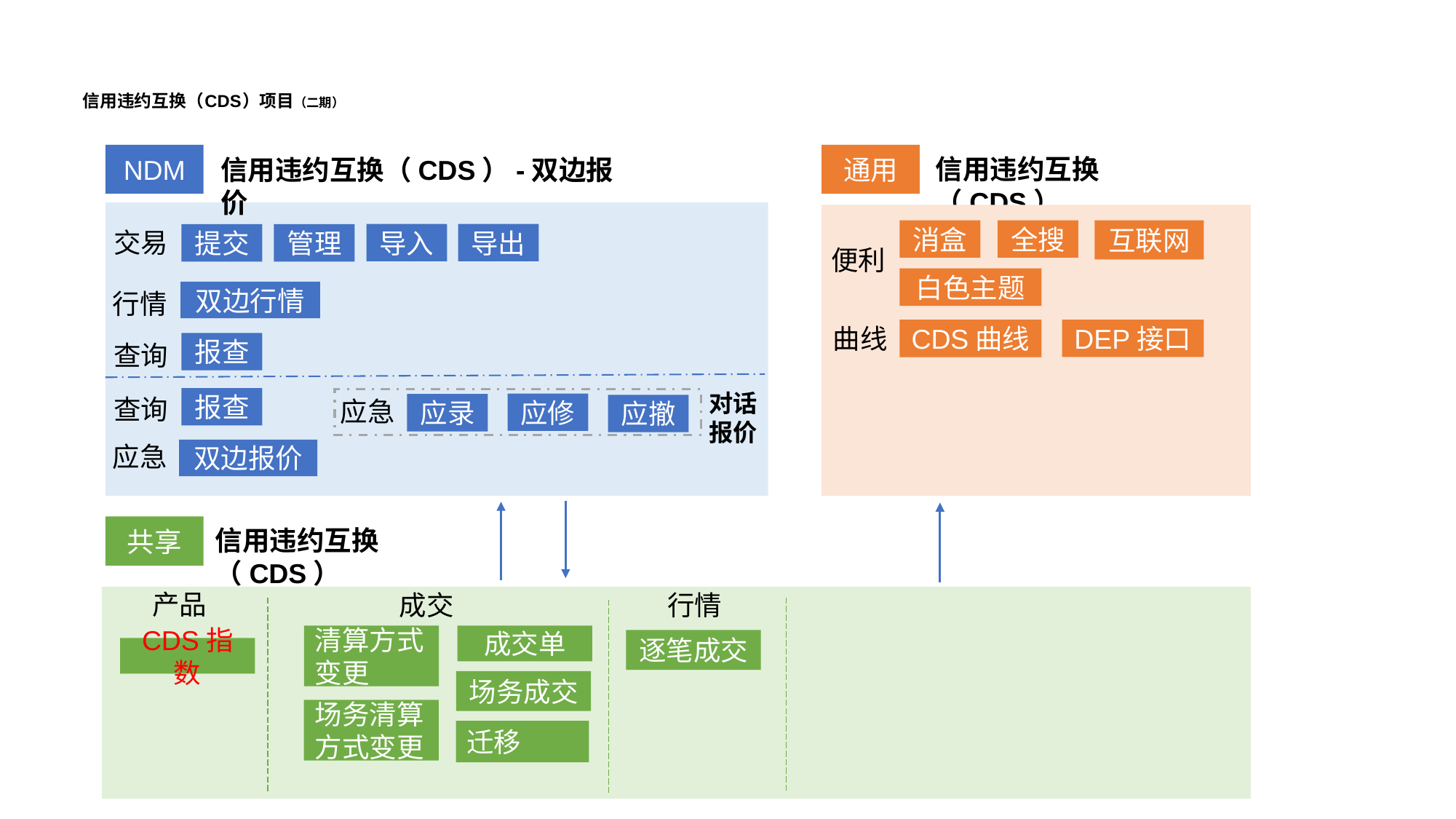

# 信用违约互换（CDS）项目（二期）
NDM
通用
信用违约互换（CDS）
信用违约互换（CDS）-双边报价

交易
消盒
全搜
互联网
导入
导出
管理
提交
便利
白色主题
双边行情
行情
曲线
DEP接口
CDS曲线
报查
查询
对话报价
查询
报查
应急

应修
应录
应撤
应急
双边报价
共享
信用违约互换（CDS）
产品
行情
成交

清算方式变更
成交单
逐笔成交
CDS指数
场务成交
场务清算方式变更
迁移